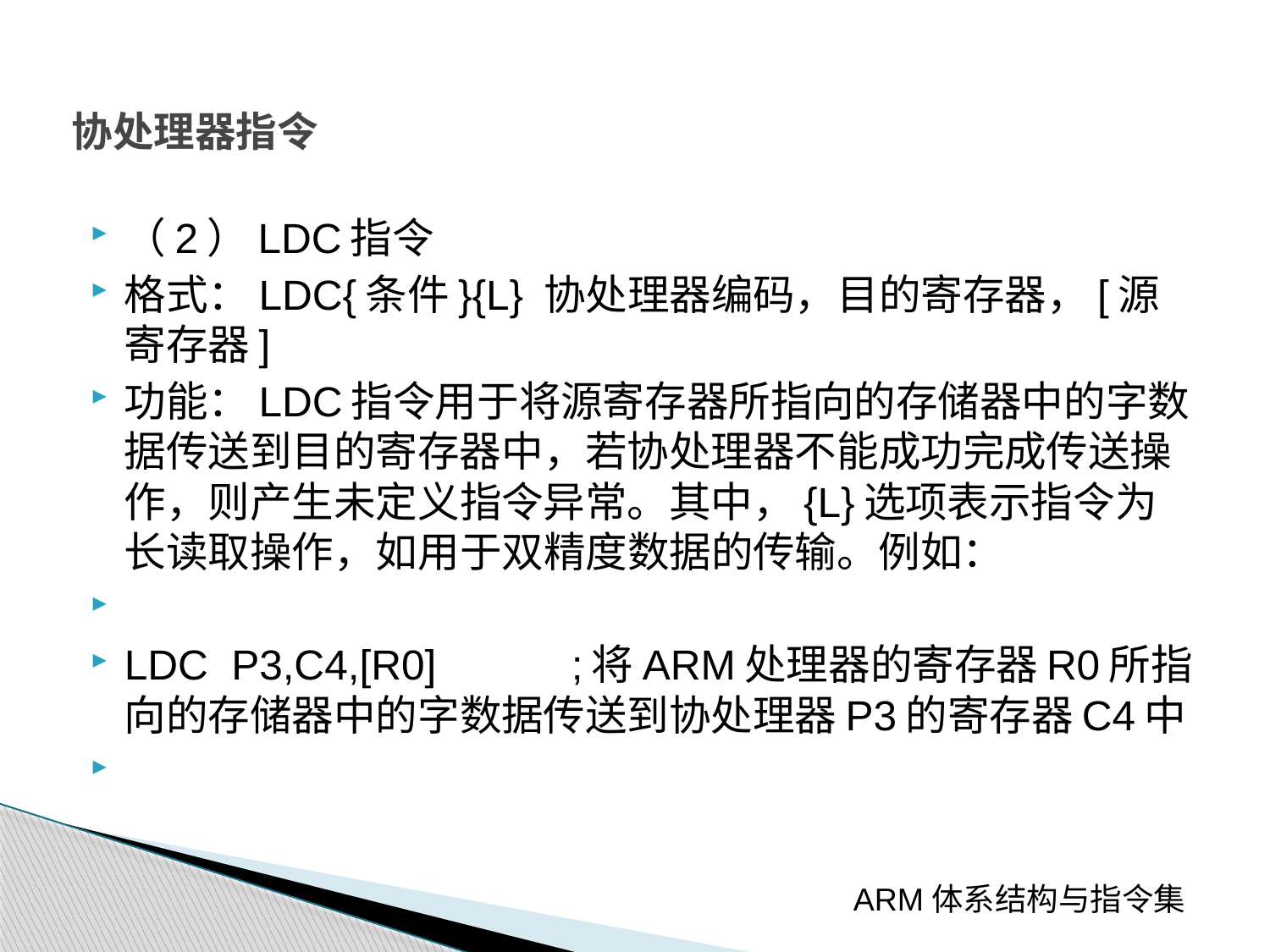

# 协处理器指令
（2）LDC指令
格式：LDC{条件}{L} 协处理器编码，目的寄存器，[源寄存器]
功能：LDC指令用于将源寄存器所指向的存储器中的字数据传送到目的寄存器中，若协处理器不能成功完成传送操作，则产生未定义指令异常。其中，{L}选项表示指令为长读取操作，如用于双精度数据的传输。例如：

LDC  P3,C4,[R0]     	;将ARM处理器的寄存器R0所指向的存储器中的字数据传送到协处理器P3的寄存器C4中

            ARM体系结构与指令集